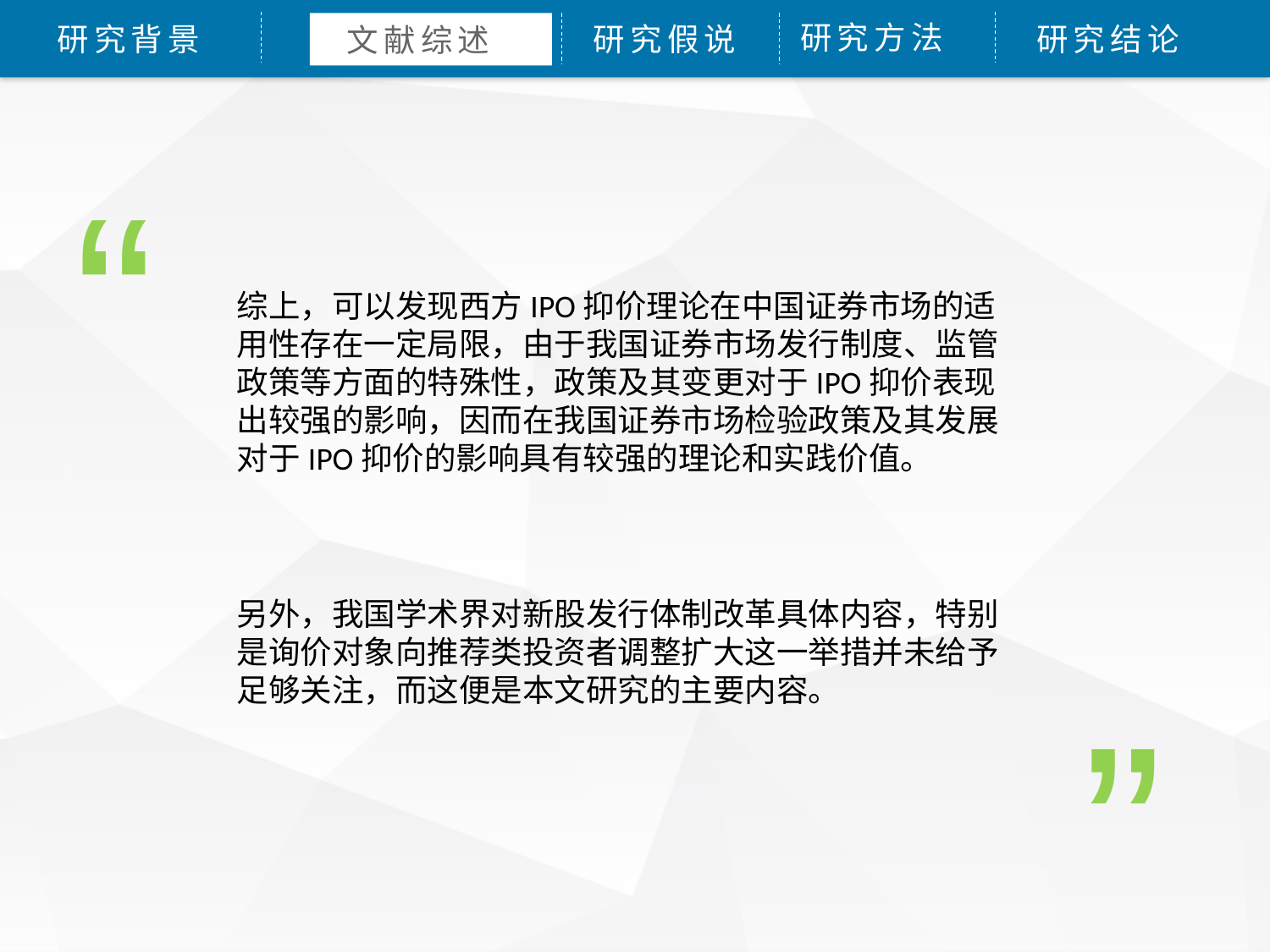

研究方法
研究背景
研究假说
研究结论

文献综述
“
综上，可以发现西方IPO抑价理论在中国证券市场的适用性存在一定局限，由于我国证券市场发行制度、监管政策等方面的特殊性，政策及其变更对于IPO抑价表现出较强的影响，因而在我国证券市场检验政策及其发展对于IPO抑价的影响具有较强的理论和实践价值。
另外，我国学术界对新股发行体制改革具体内容，特别是询价对象向推荐类投资者调整扩大这一举措并未给予足够关注，而这便是本文研究的主要内容。
”